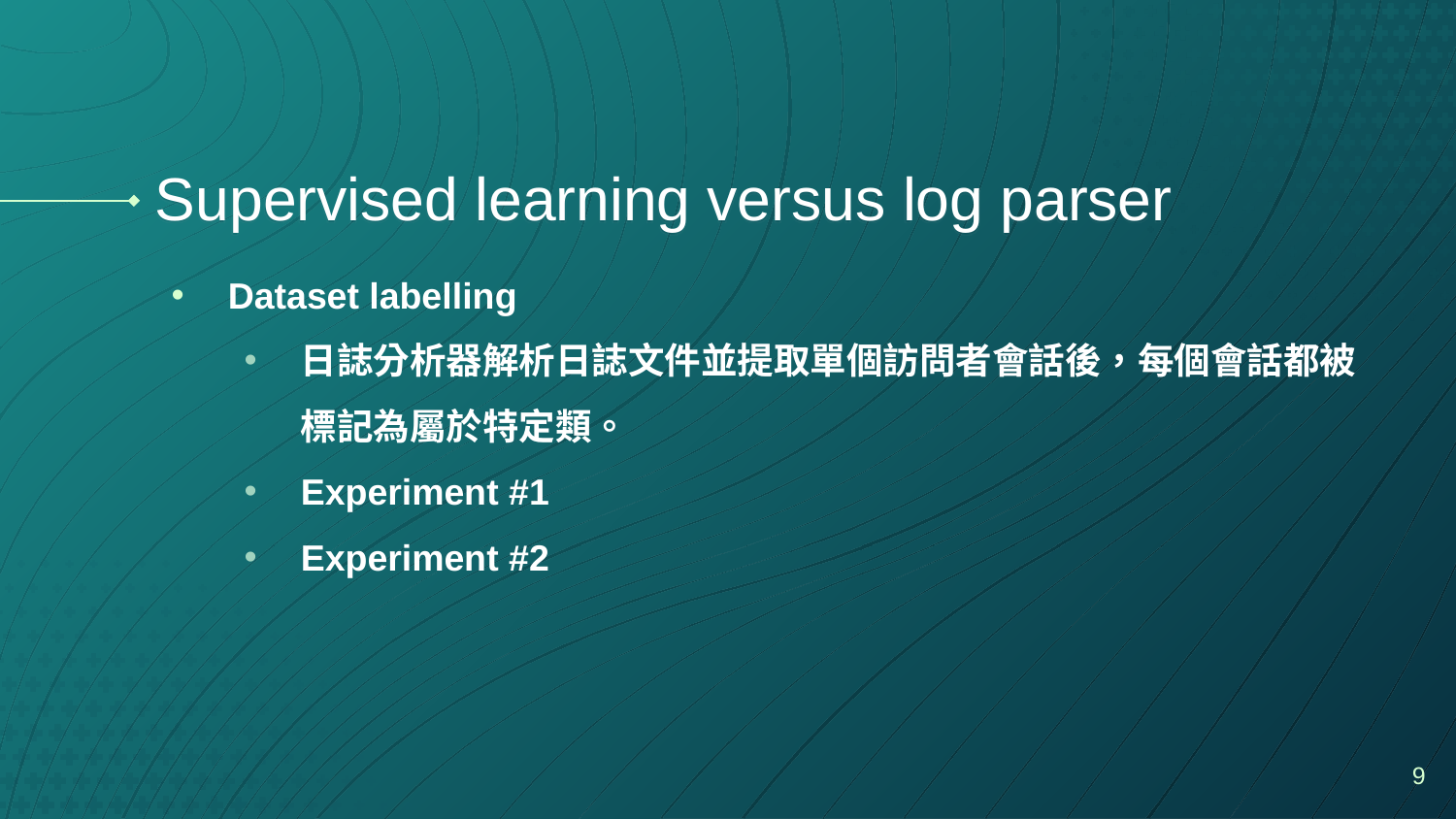

# Supervised learning versus log parser
Dataset labelling
日誌分析器解析日誌文件並提取單個訪問者會話後，每個會話都被標記為屬於特定類。
Experiment #1
Experiment #2
9